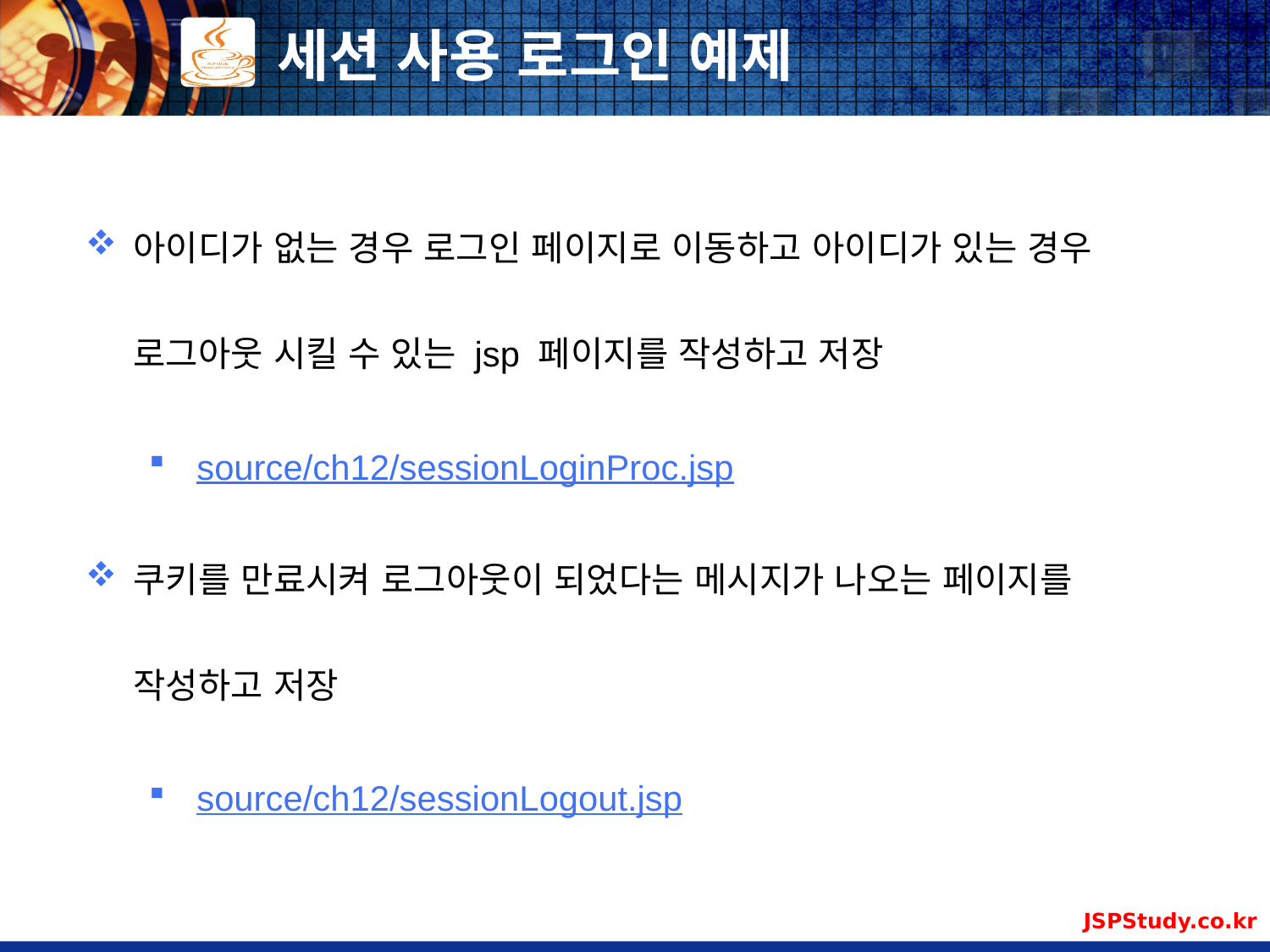

# 세션 사용 로그인 예제
아이디가 없는 경우 로그인 페이지로 이동하고 아이디가 있는 경우 로그아웃 시킬 수 있는 jsp 페이지를 작성하고 저장
source/ch12/sessionLoginProc.jsp
쿠키를 만료시켜 로그아웃이 되었다는 메시지가 나오는 페이지를 작성하고 저장
source/ch12/sessionLogout.jsp
JSPStudy.co.kr